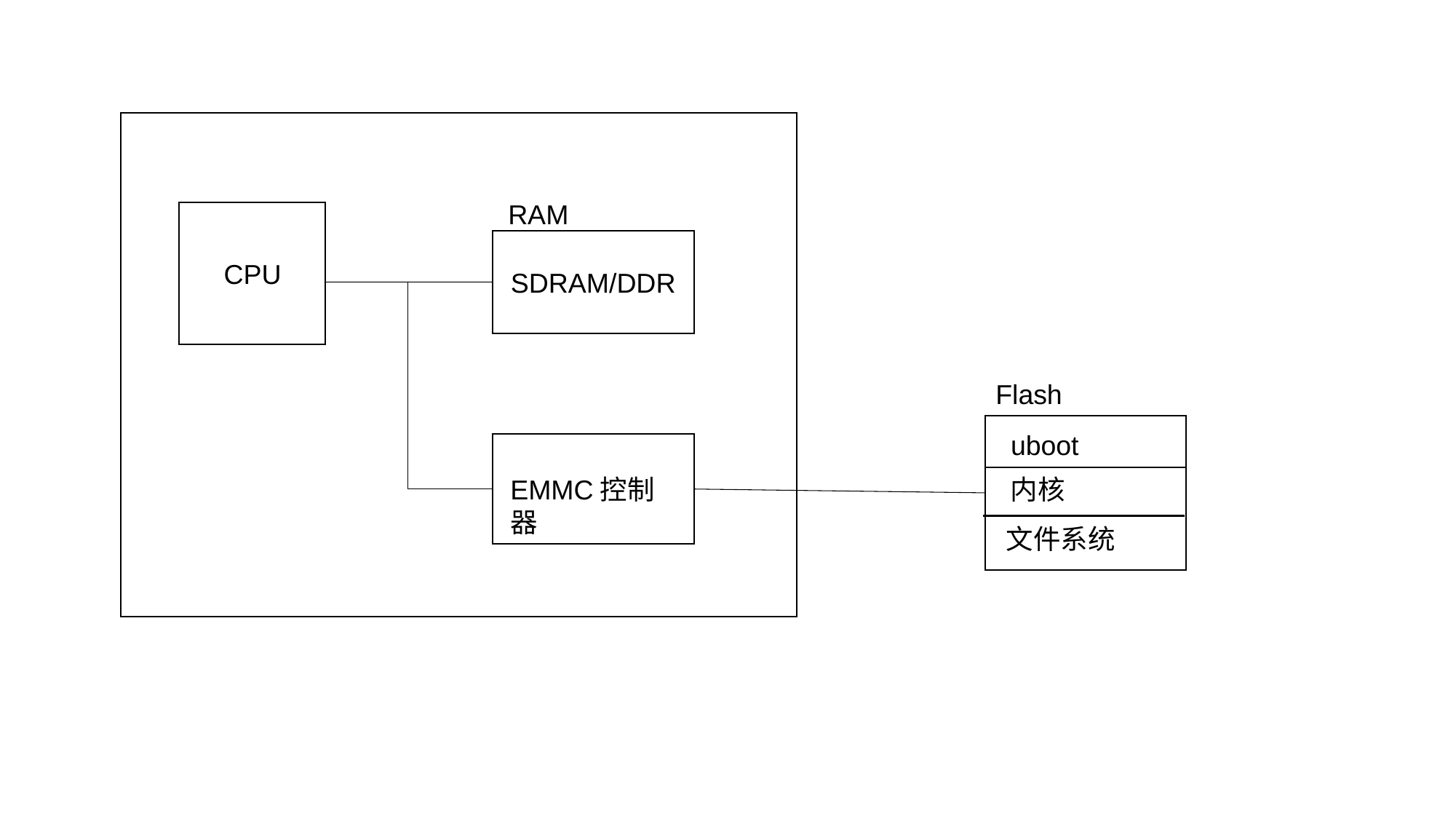

RAM
CPU
SDRAM/DDR
Flash

uboot

EMMC控制器
内核
文件系统